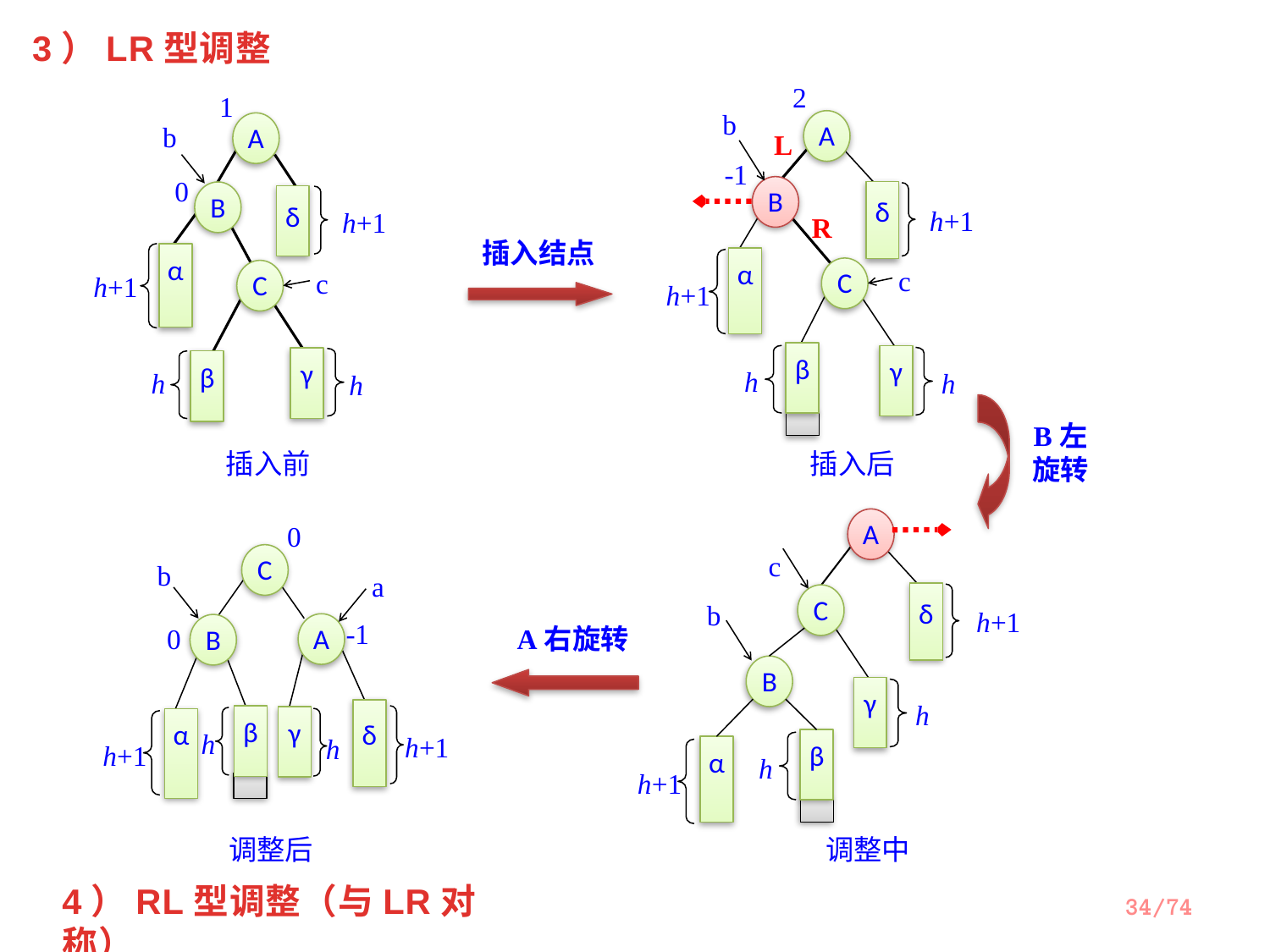

3）LR型调整
2
1
b
A
A
b
L

-1
0
B
δ
B

δ

h+1
h+1

R

插入结点

α
α

C
C
c
c
h+1
h+1

β

γ

γ

β
h
h
h
h

B左旋转
插入前
插入后
A
0

C

c

b
a

δ

C

b
h+1
A
B
-1

0
A右旋转

B

γ

h

δ

β
γ

α

h
h+1
β
h

α
h+1

h
h+1

调整后
调整中
4）RL型调整（与LR对称）
34/74